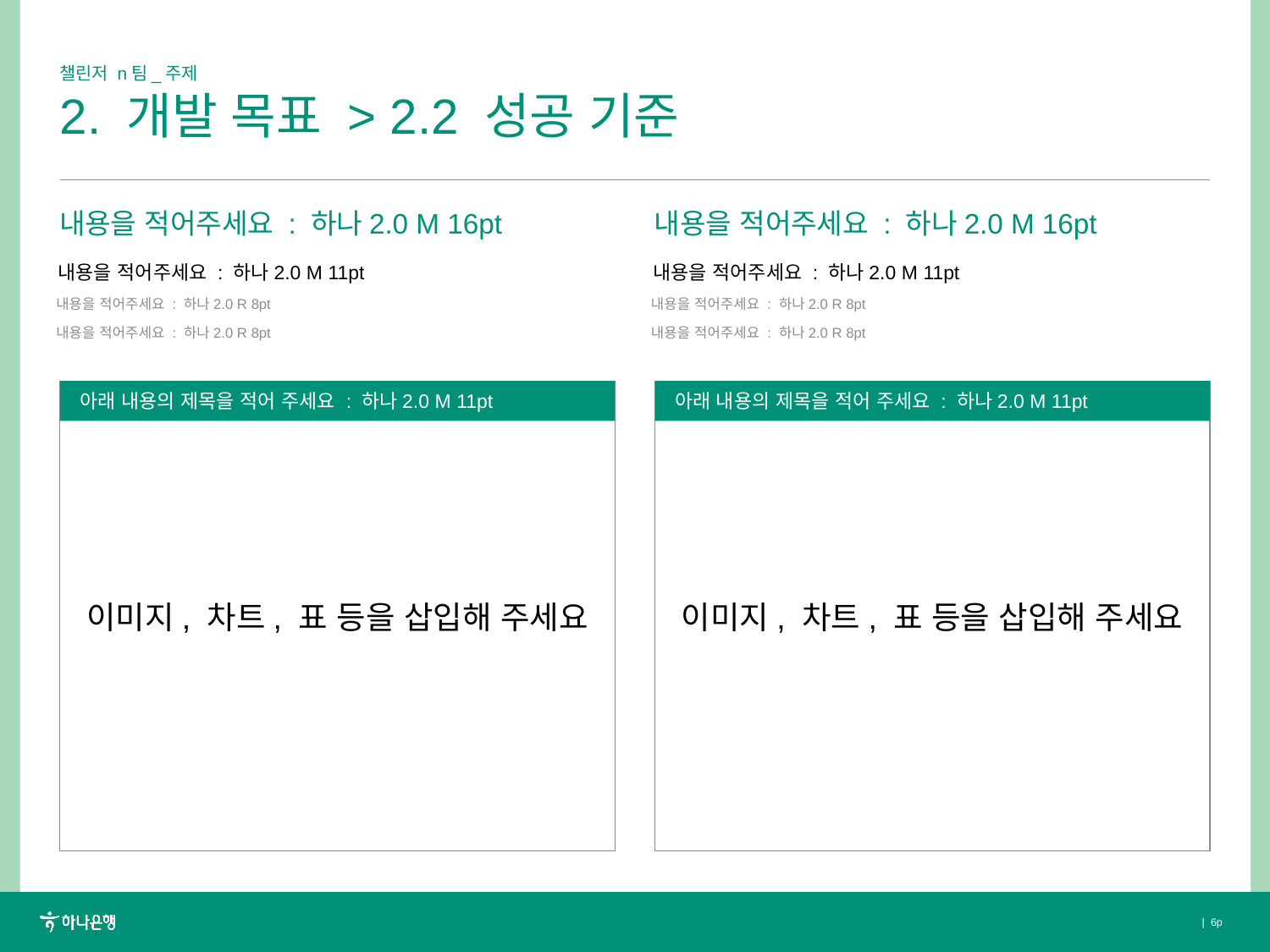

챌린저 n팀_주제
2. 개발 목표 > 2.2 성공 기준

프로젝트의 성공을 어떻게 평가할 것인지에 대한 정의
- ex) 사용자 만족도, 퍼포먼스 개선, 업무시간 단축 등
내용을 적어주세요 : 하나2.0 M 16pt
내용을 적어주세요 : 하나2.0 M 16pt
내용을 적어주세요 : 하나2.0 M 11pt
내용을 적어주세요 : 하나2.0 M 11pt
내용을 적어주세요 : 하나2.0 R 8pt
내용을 적어주세요 : 하나2.0 R 8pt
내용을 적어주세요 : 하나2.0 R 8pt
내용을 적어주세요 : 하나2.0 R 8pt
이미지, 차트, 표 등을 삽입해 주세요
아래 내용의 제목을 적어 주세요 : 하나2.0 M 11pt
이미지, 차트, 표 등을 삽입해 주세요
아래 내용의 제목을 적어 주세요 : 하나2.0 M 11pt